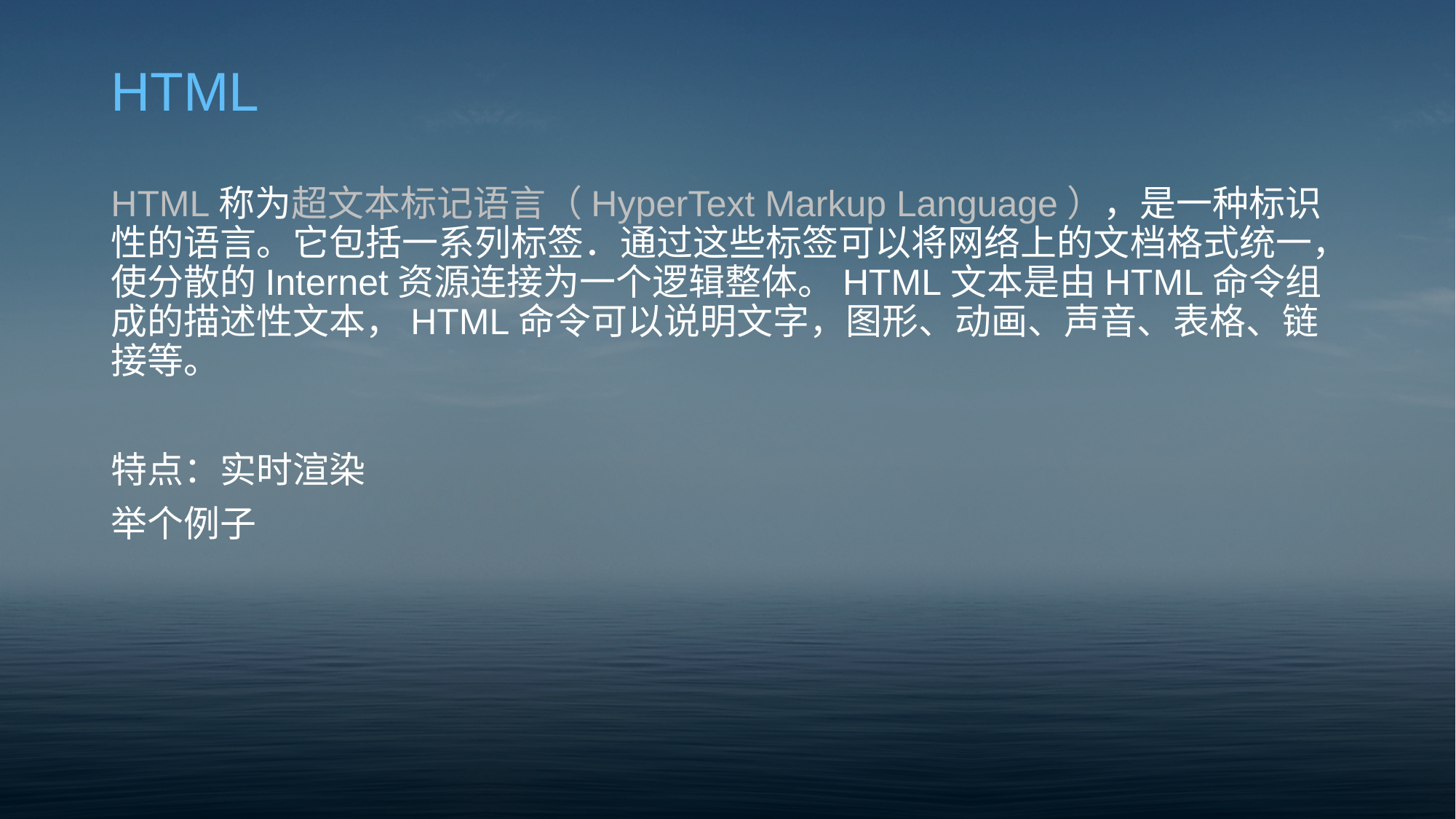

# HTML
HTML称为超文本标记语言（HyperText Markup Language），是一种标识性的语言。它包括一系列标签．通过这些标签可以将网络上的文档格式统一，使分散的Internet资源连接为一个逻辑整体。HTML文本是由HTML命令组成的描述性文本，HTML命令可以说明文字，图形、动画、声音、表格、链接等。

特点：实时渲染
举个例子